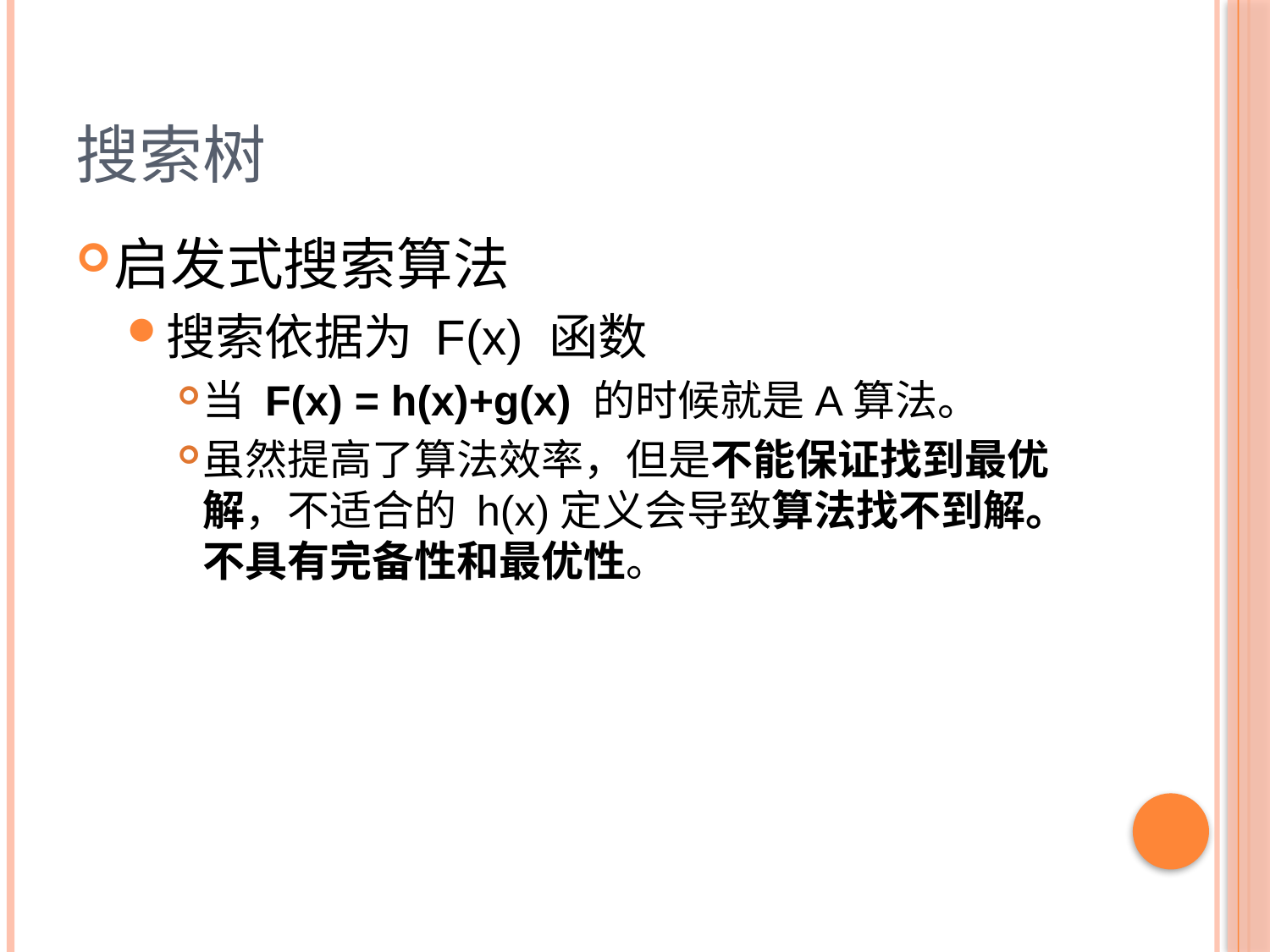

# 搜索树
启发式搜索算法
搜索依据为 F(x) 函数
当 F(x) = h(x)+g(x) 的时候就是A算法。
虽然提高了算法效率，但是不能保证找到最优解，不适合的 h(x)定义会导致算法找不到解。不具有完备性和最优性。